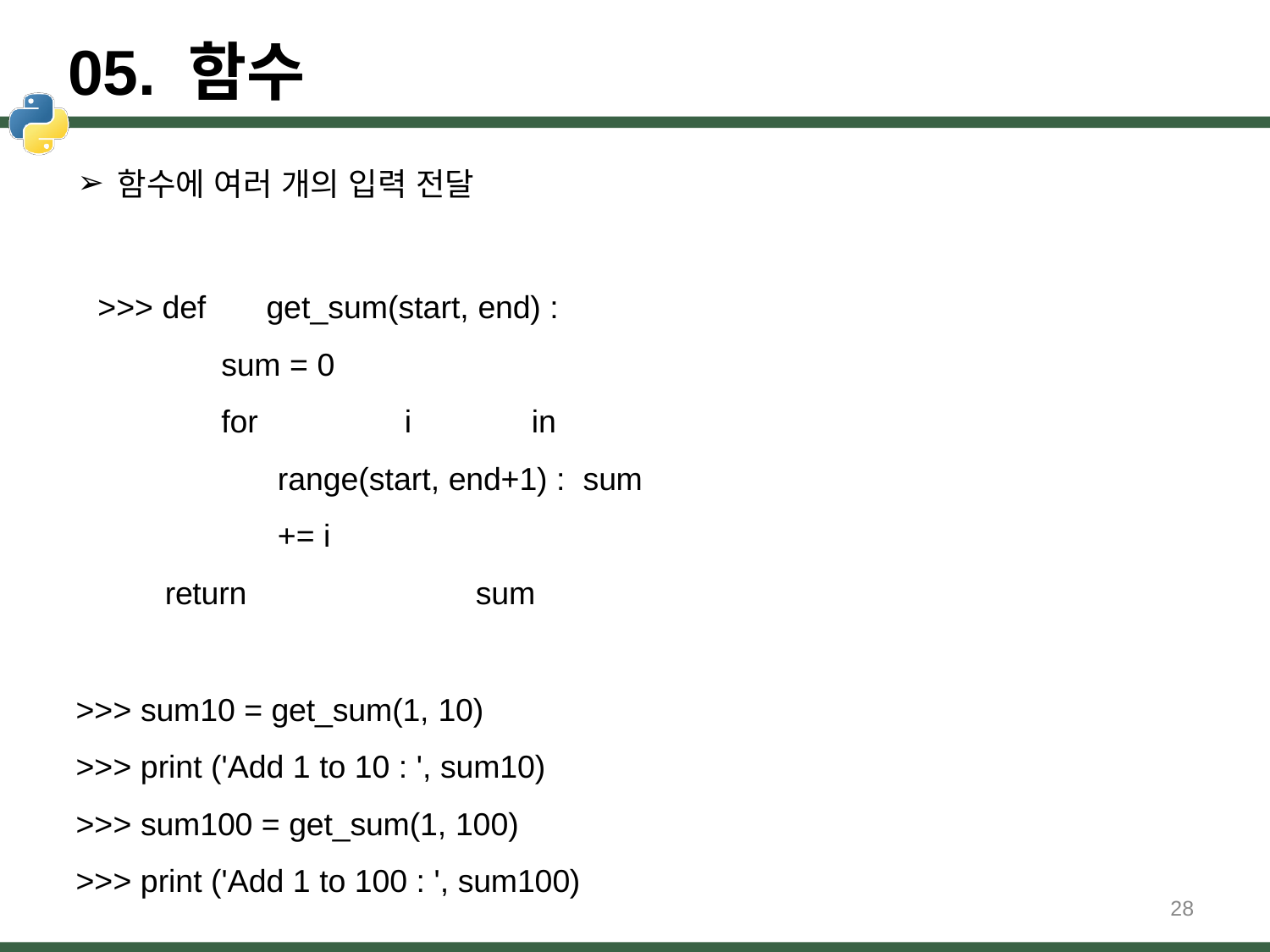

# 05. 함수

함수에 여러 개의 입력 전달

>>> def	get_sum(start, end) :
sum = 0
for		i	in	range(start, end+1) :  sum += i
return	sum

>>> sum10 = get_sum(1, 10)
>>> print ('Add 1 to 10 : ', sum10)
>>> sum100 = get_sum(1, 100)
>>> print ('Add 1 to 100 : ', sum100)
28